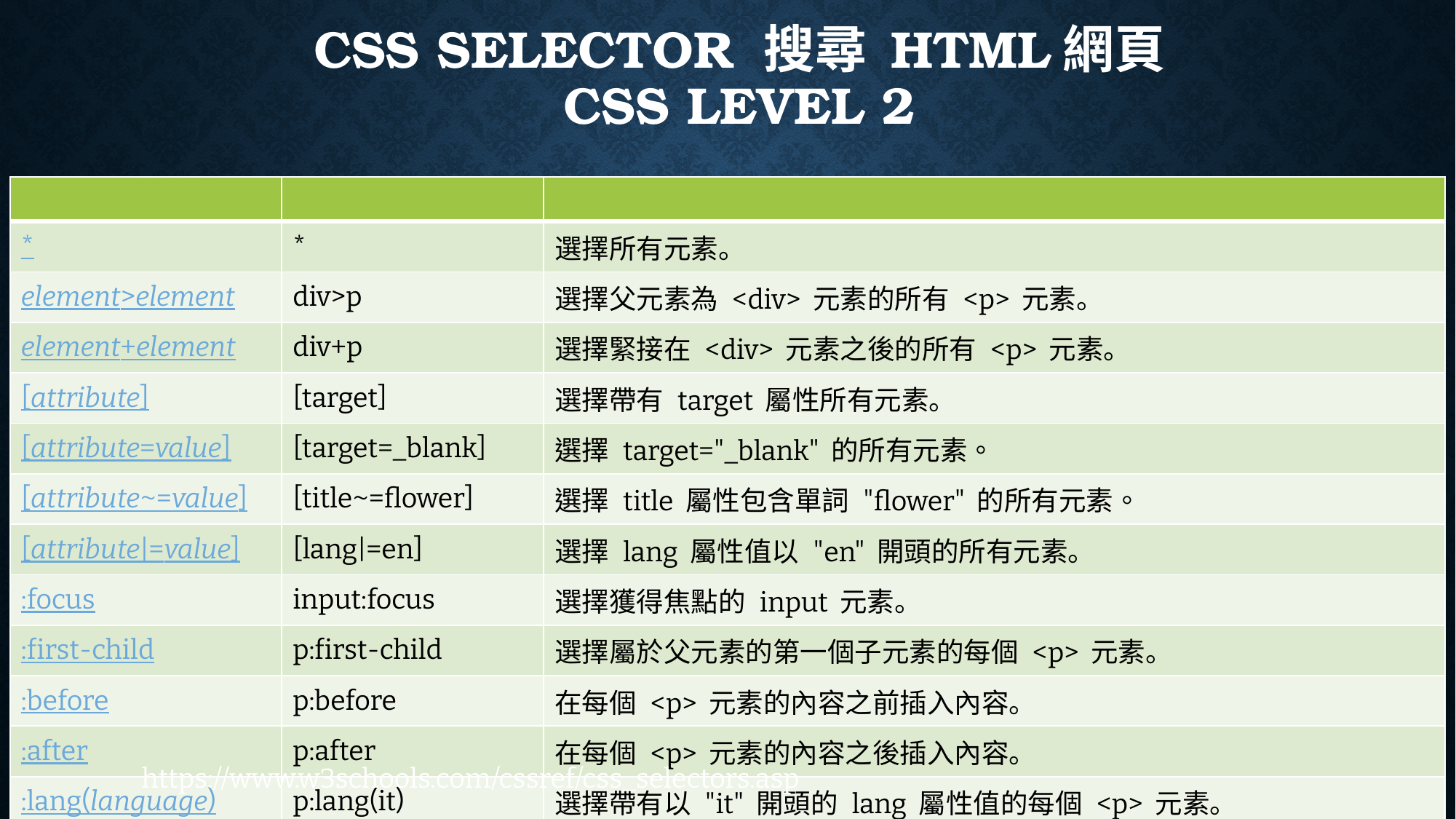

# CSS Selector 搜尋 HTML網頁 CSS LEVEL 2
|  |  |  |
| --- | --- | --- |
| \* | \* | 選擇所有元素。 |
| element>element | div>p | 選擇父元素為 <div> 元素的所有 <p> 元素。 |
| element+element | div+p | 選擇緊接在 <div> 元素之後的所有 <p> 元素。 |
| [attribute] | [target] | 選擇帶有 target 屬性所有元素。 |
| [attribute=value] | [target=\_blank] | 選擇 target="\_blank" 的所有元素。 |
| [attribute~=value] | [title~=flower] | 選擇 title 屬性包含單詞 "flower" 的所有元素。 |
| [attribute|=value] | [lang|=en] | 選擇 lang 屬性值以 "en" 開頭的所有元素。 |
| :focus | input:focus | 選擇獲得焦點的 input 元素。 |
| :first-child | p:first-child | 選擇屬於父元素的第一個子元素的每個 <p> 元素。 |
| :before | p:before | 在每個 <p> 元素的內容之前插入內容。 |
| :after | p:after | 在每個 <p> 元素的內容之後插入內容。 |
| :lang(language) | p:lang(it) | 選擇帶有以 "it" 開頭的 lang 屬性值的每個 <p> 元素。 |
https://www.w3schools.com/cssref/css_selectors.asp